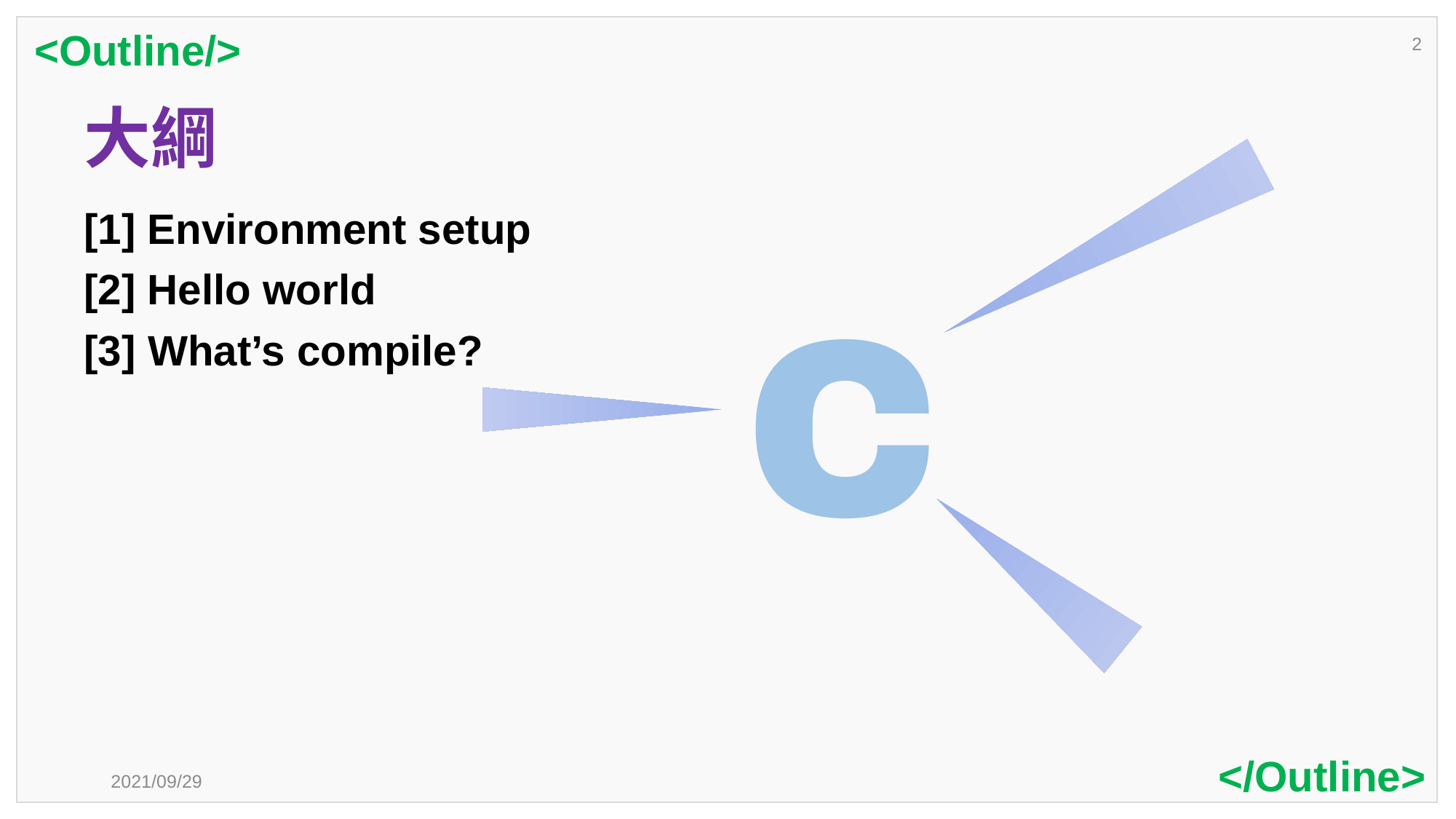

<Outline/>
2

# 大綱
[1] Environment setup
[2] Hello world
[3] What’s compile?
C

</Outline>
2021/09/29